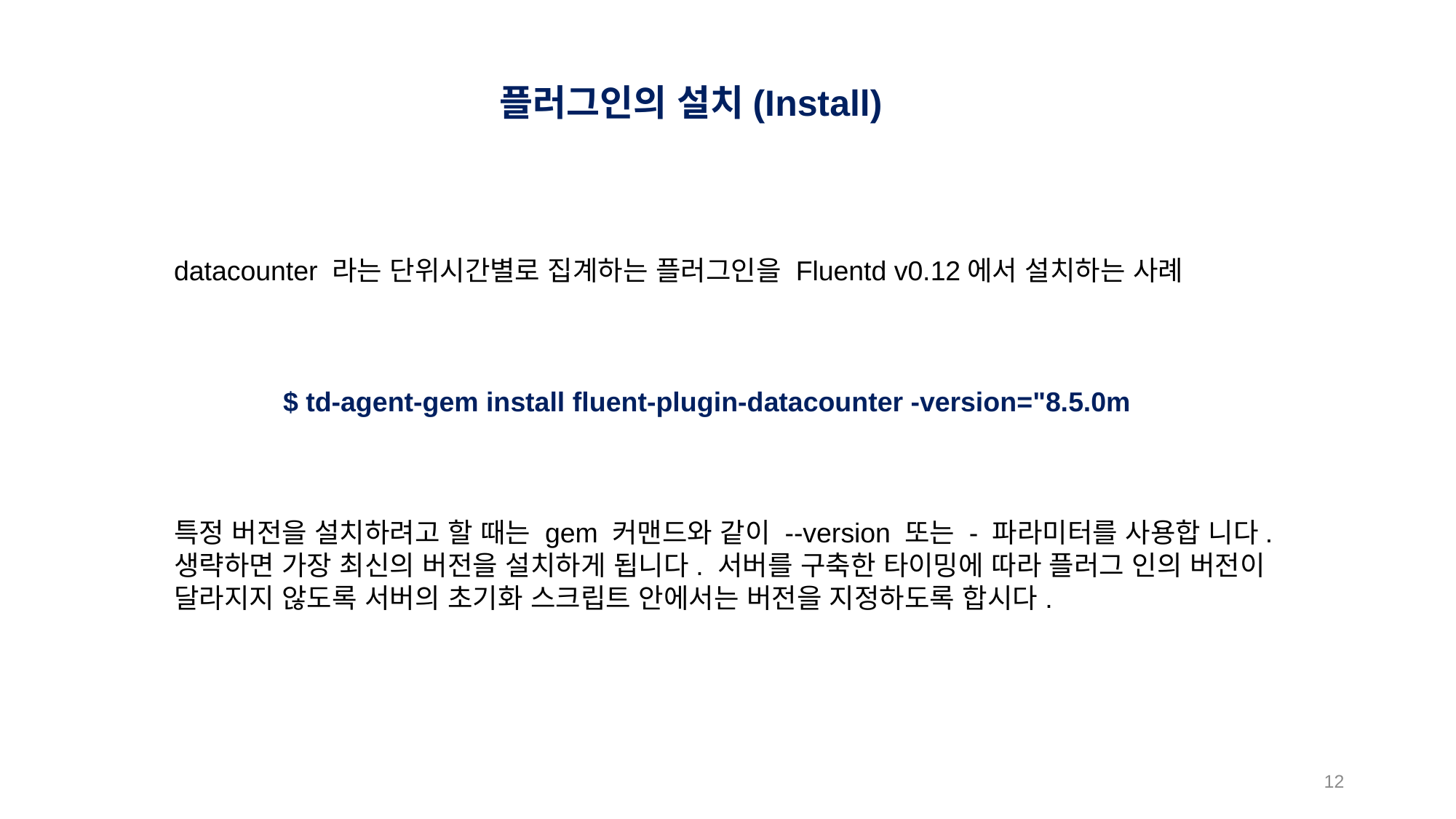

플러그인의 설치(Install)
datacounter 라는 단위시간별로 집계하는 플러그인을 Fluentd v0.12에서 설치하는 사례

$ td-agent-gem install fluent-plugin-datacounter -version="8.5.0m

특정 버전을 설치하려고 할 때는 gem 커맨드와 같이 --version 또는 - 파라미터를 사용합 니다. 생략하면 가장 최신의 버전을 설치하게 됩니다. 서버를 구축한 타이밍에 따라 플러그 인의 버전이 달라지지 않도록 서버의 초기화 스크립트 안에서는 버전을 지정하도록 합시다.
12